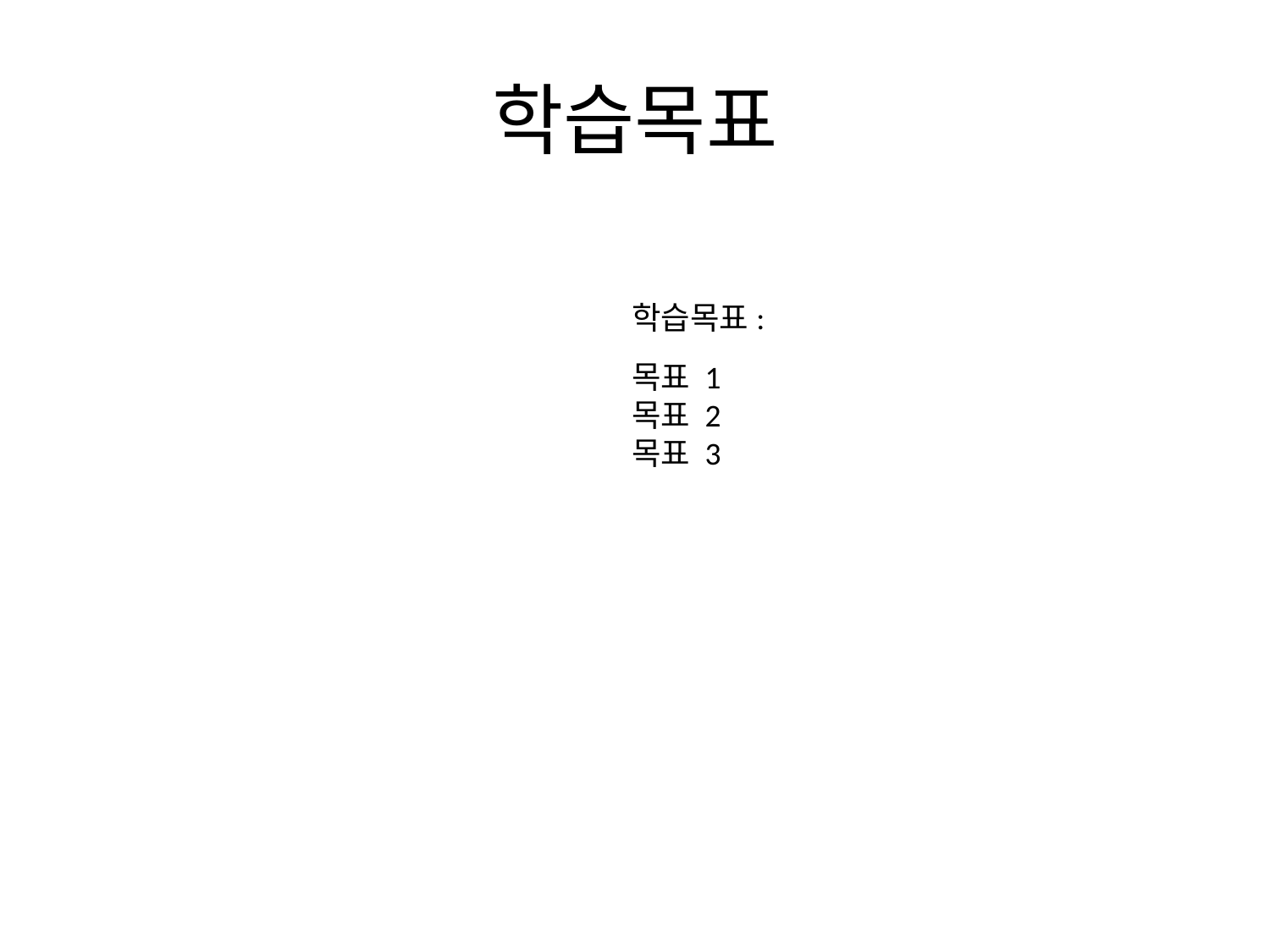

# 학습목표

학습목표:
목표 1
목표 2
목표 3